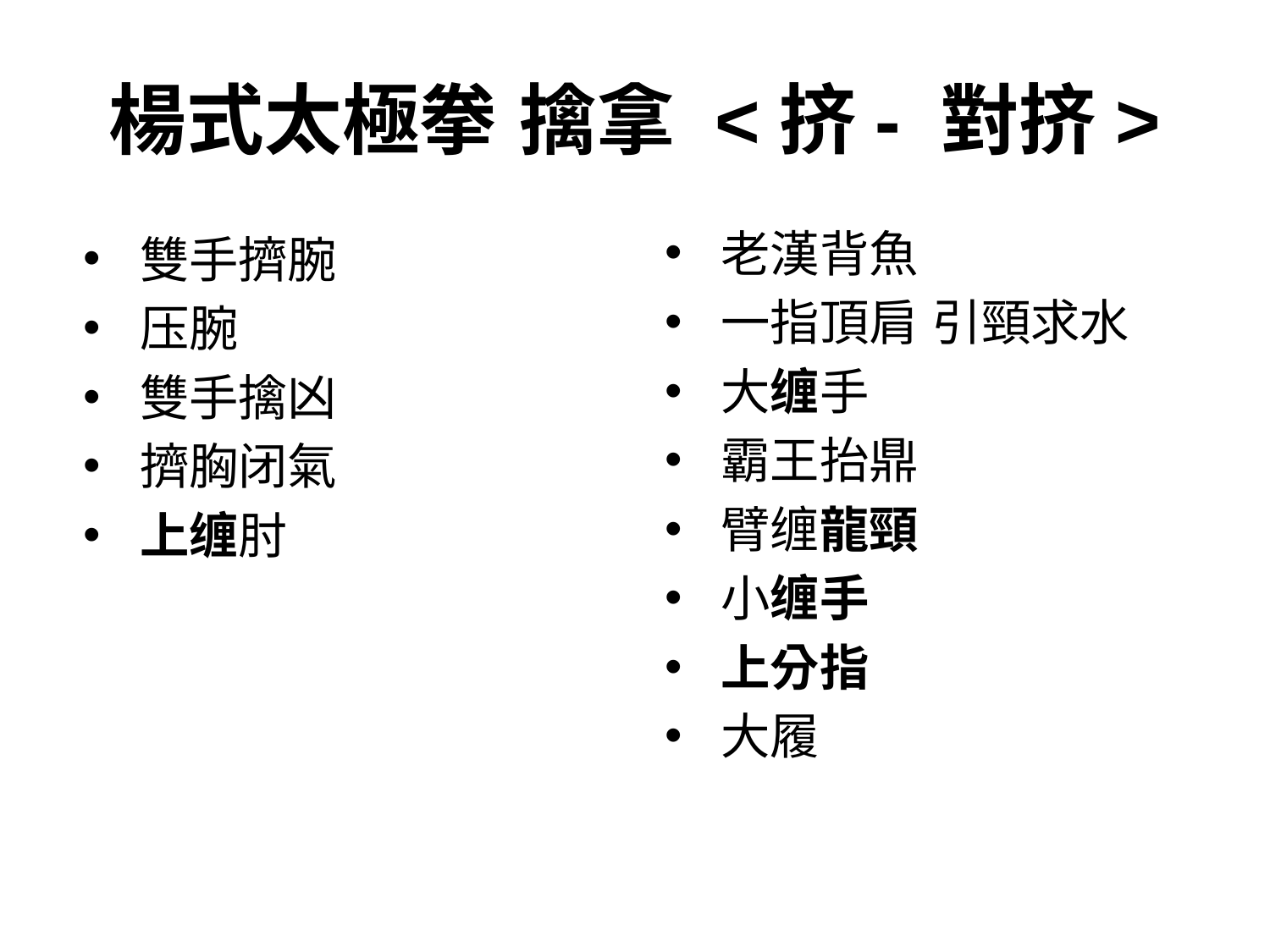

# 楊式太極拳 擒拿 <挤- 對挤>
老漢背魚
一指頂肩 引頸求水
大缠手
霸王抬鼎
臂缠龍頸
小缠手
上分指
大履

雙手擠腕
压腕
雙手擒凶
擠胸闭氣
上缠肘